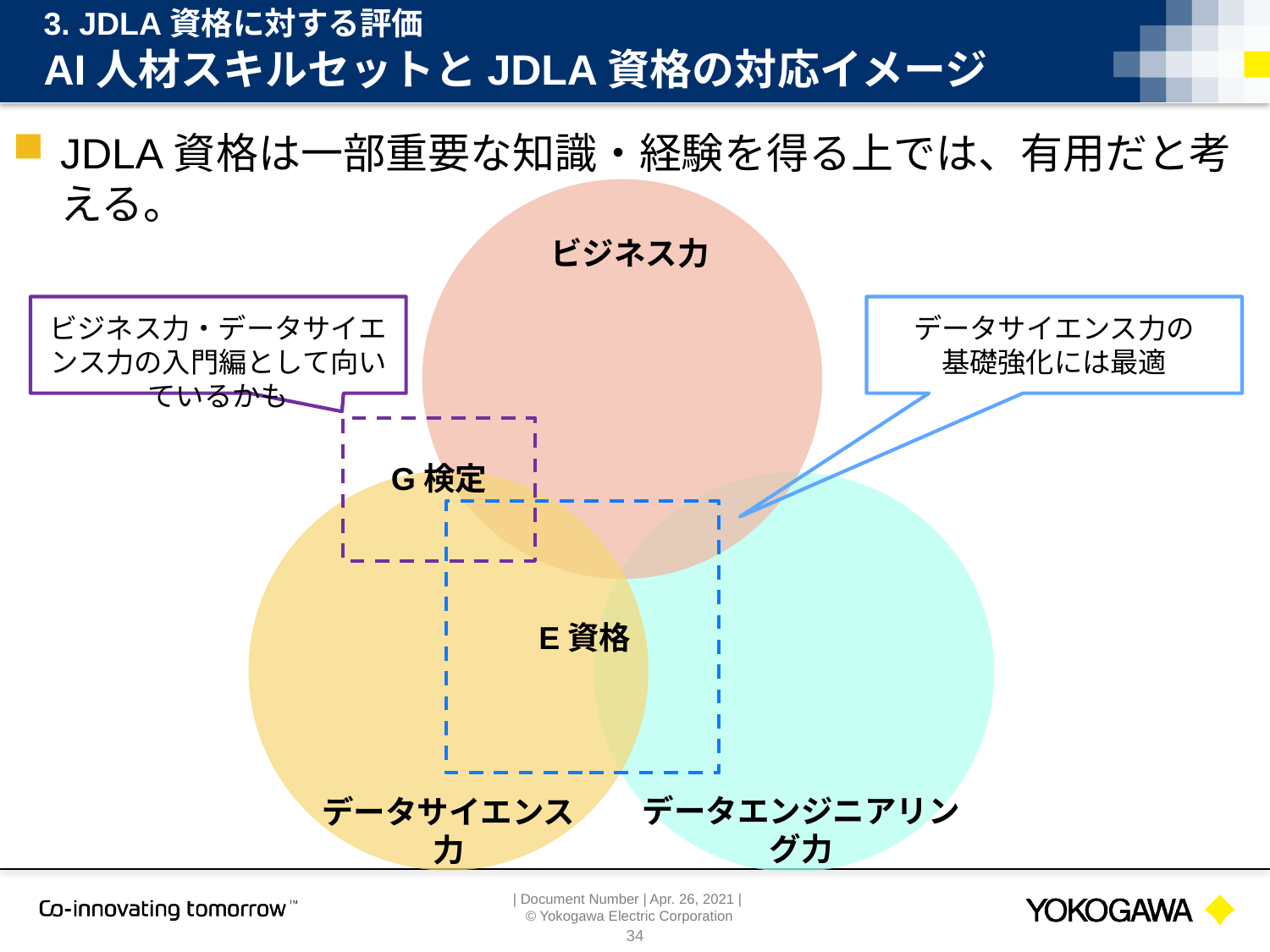

3. JDLA資格に対する評価
# AI人材スキルセットとJDLA資格の対応イメージ
JDLA資格は一部重要な知識・経験を得る上では、有用だと考える。

ビジネス力

データサイエンス力の
基礎強化には最適
ビジネス力・データサイエンス力の入門編として向いているかも

G検定

E資格
データエンジニアリング力
データサイエンス力
34